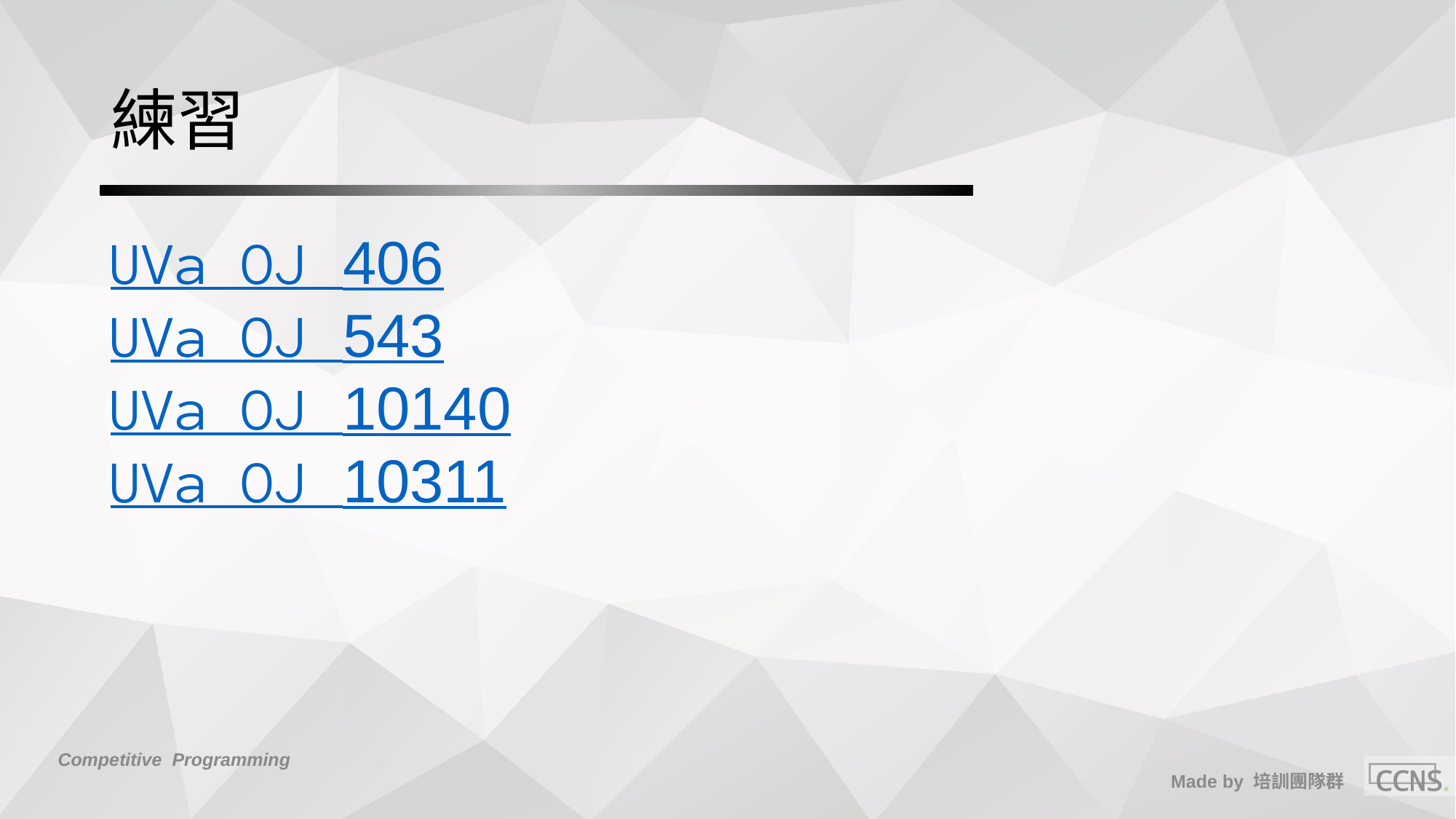

# 練習
UVa OJ 406
UVa OJ 543
UVa OJ 10140
UVa OJ 10311